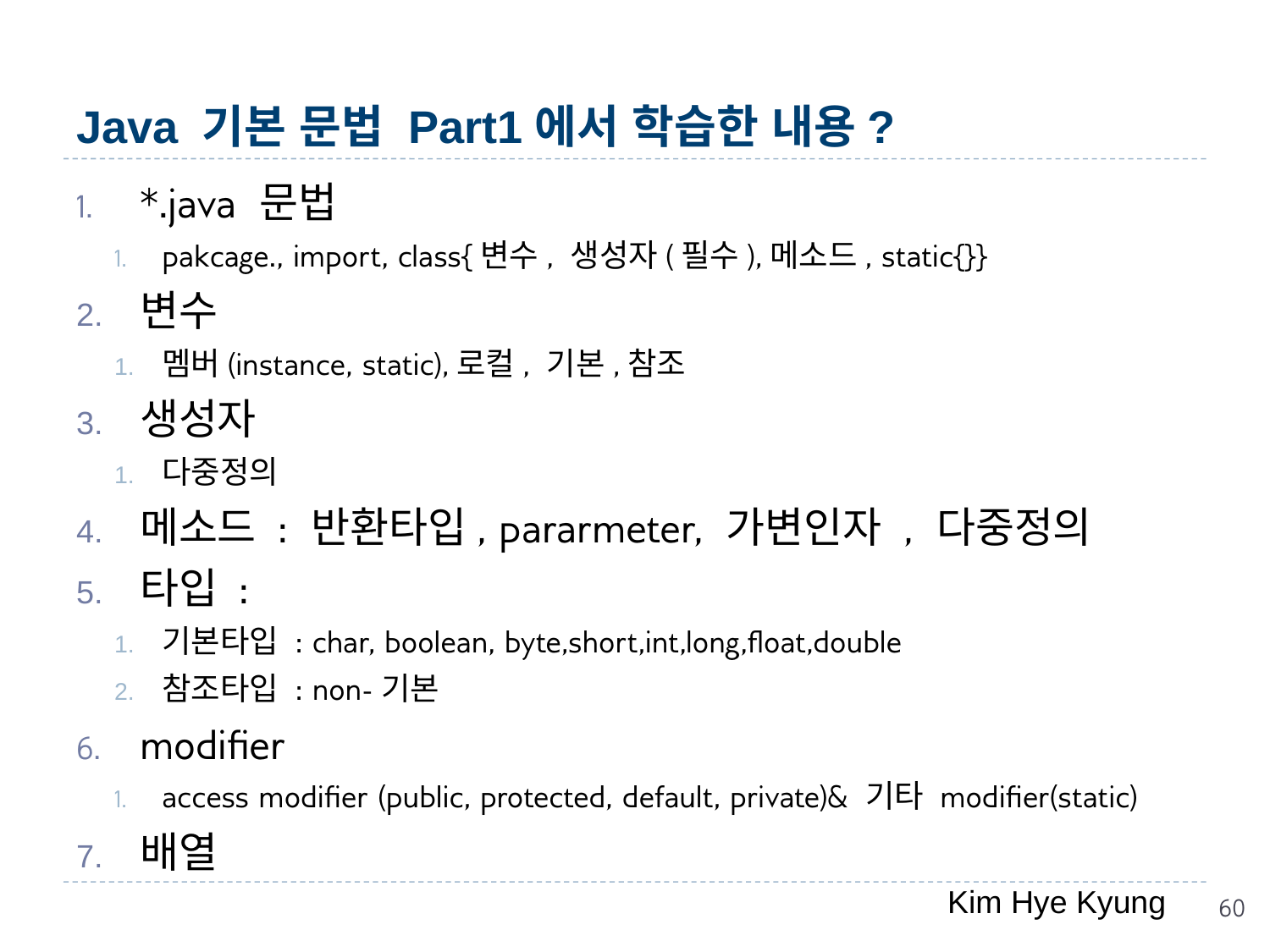

# Java 기본 문법 Part1에서 학습한 내용?
*.java 문법
pakcage., import, class{변수, 생성자(필수),메소드, static{}}
변수
멤버(instance, static),로컬, 기본,참조
생성자
다중정의
메소드 : 반환타입, pararmeter, 가변인자 , 다중정의
타입 :
기본타입 : char, boolean, byte,short,int,long,float,double
참조타입 : non-기본
modifier
access modifier (public, protected, default, private)& 기타 modifier(static)
배열
60